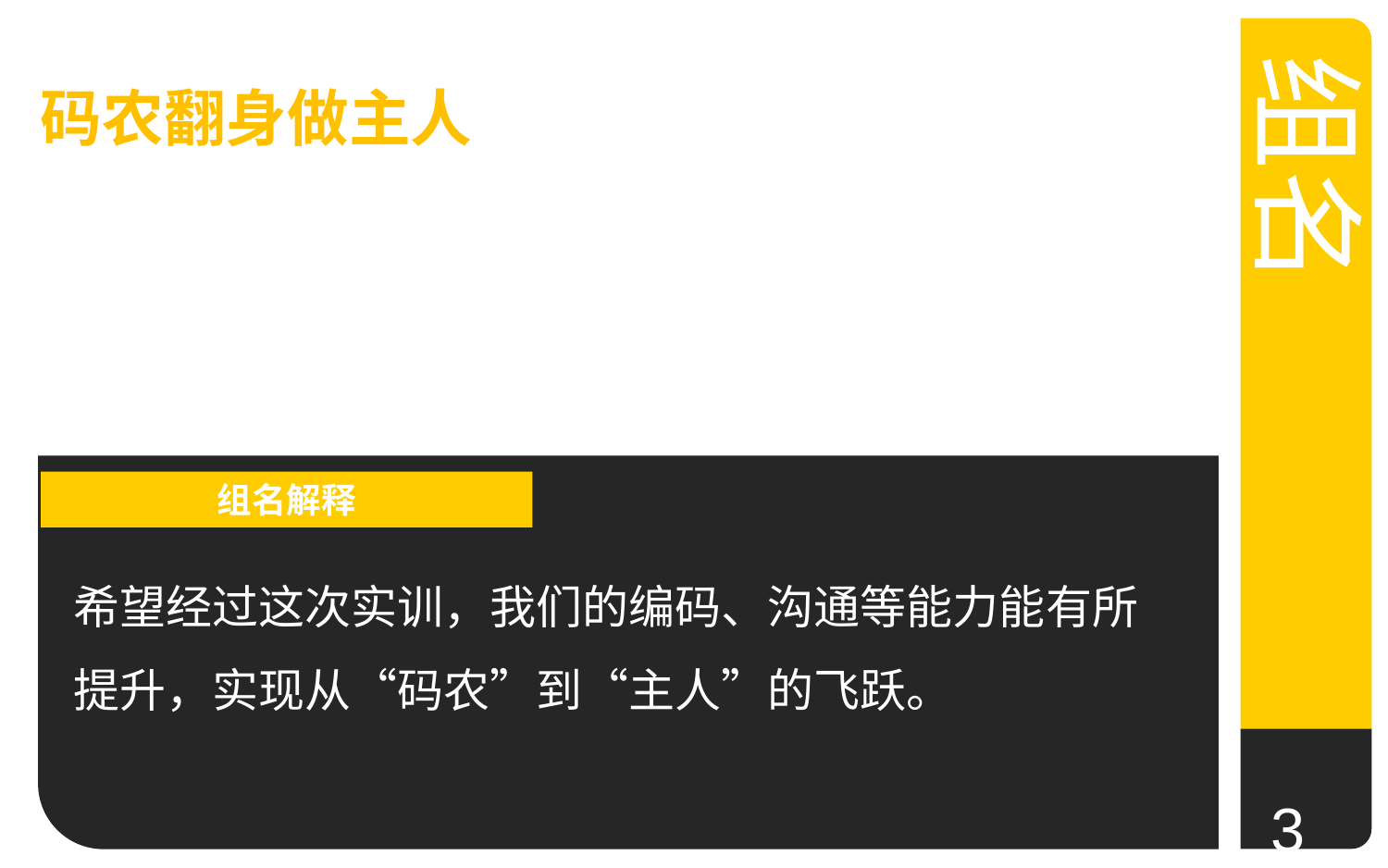

组名
码农翻身做主人

组名解释
希望经过这次实训，我们的编码、沟通等能力能有所提升，实现从“码农”到“主人”的飞跃。
3